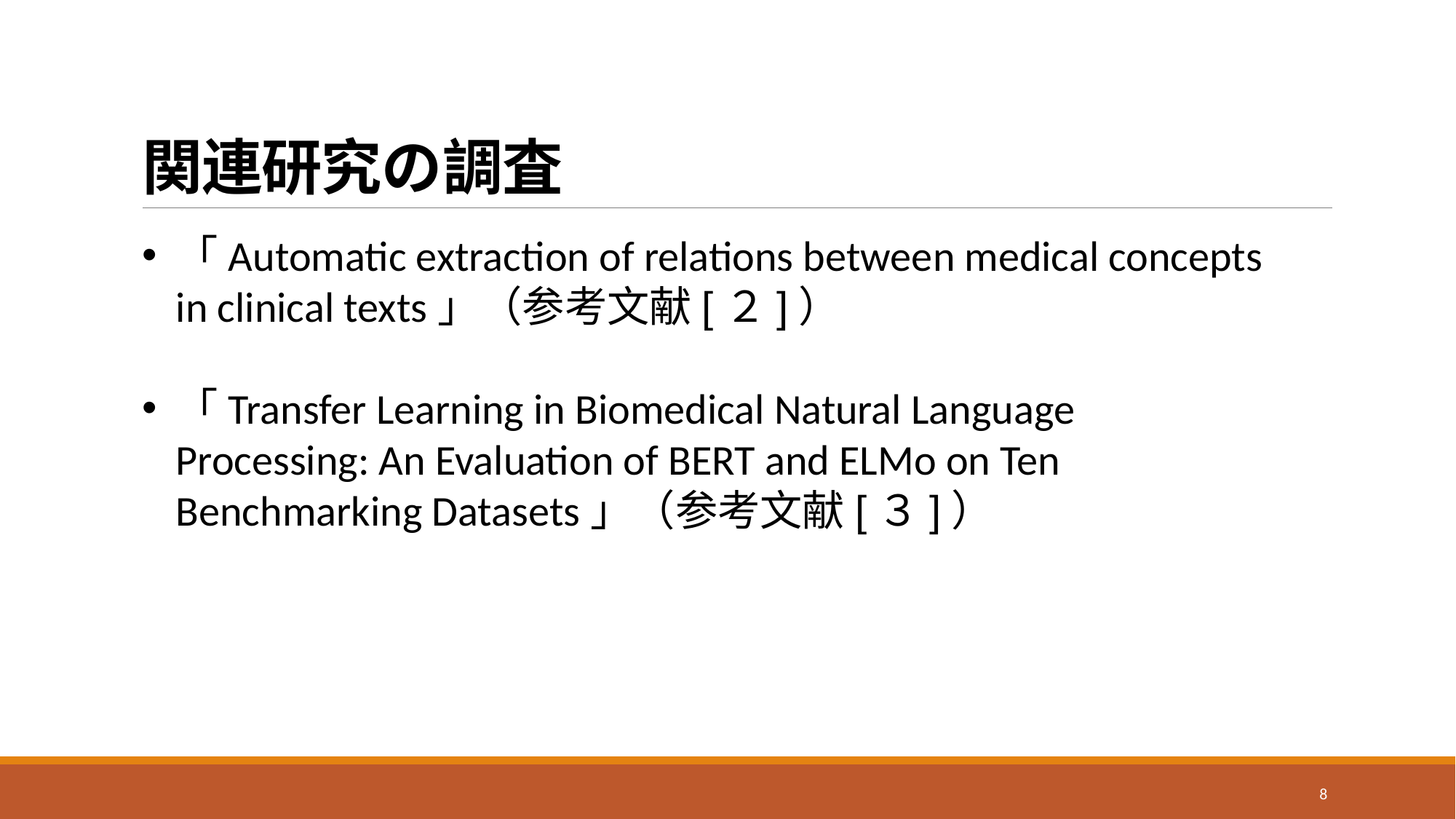

# 関連研究の調査
「Automatic extraction of relations between medical concepts in clinical texts」（参考文献[２]）

「Transfer Learning in Biomedical Natural Language Processing: An Evaluation of BERT and ELMo on Ten Benchmarking Datasets」（参考文献[３]）

8